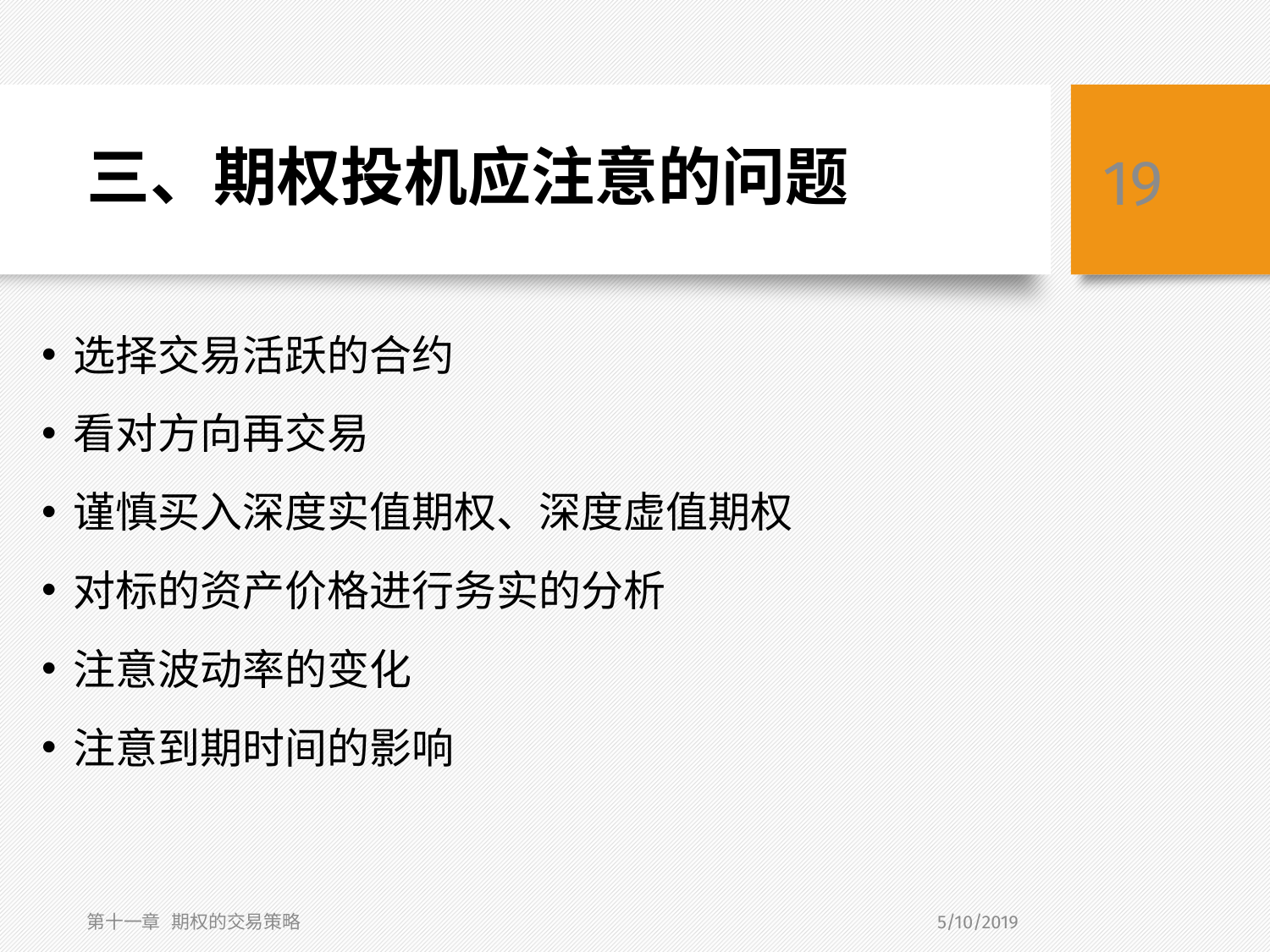

# 三、期权投机应注意的问题
19
选择交易活跃的合约
看对方向再交易
谨慎买入深度实值期权、深度虚值期权
对标的资产价格进行务实的分析
注意波动率的变化
注意到期时间的影响
5/10/2019
第十一章  期权的交易策略